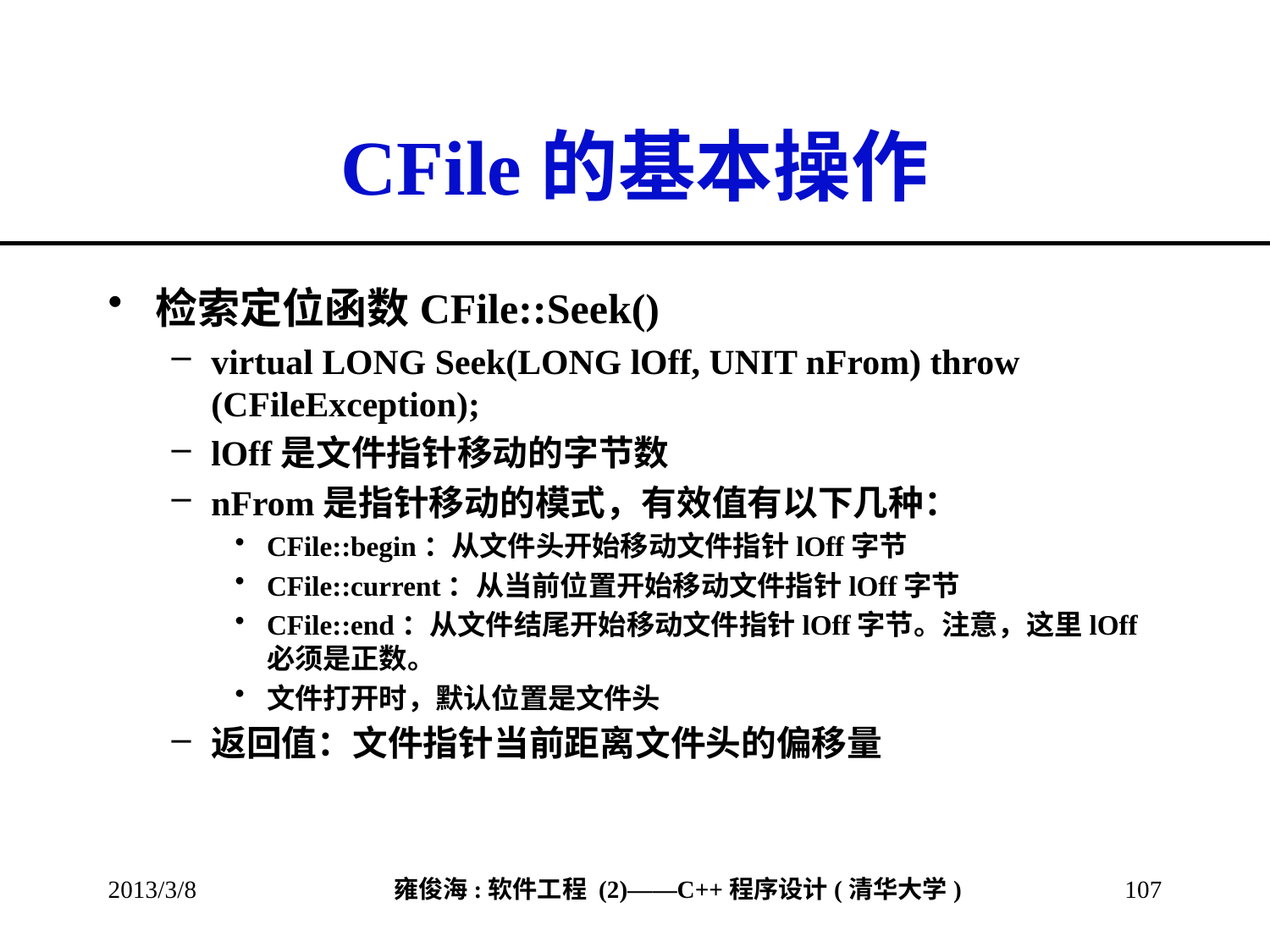

# CFile的基本操作
检索定位函数CFile::Seek()
virtual LONG Seek(LONG lOff, UNIT nFrom) throw (CFileException);
lOff是文件指针移动的字节数
nFrom是指针移动的模式，有效值有以下几种：
CFile::begin：从文件头开始移动文件指针lOff字节
CFile::current：从当前位置开始移动文件指针lOff字节
CFile::end：从文件结尾开始移动文件指针lOff字节。注意，这里lOff必须是正数。
文件打开时，默认位置是文件头
返回值：文件指针当前距离文件头的偏移量
2013/3/8
107